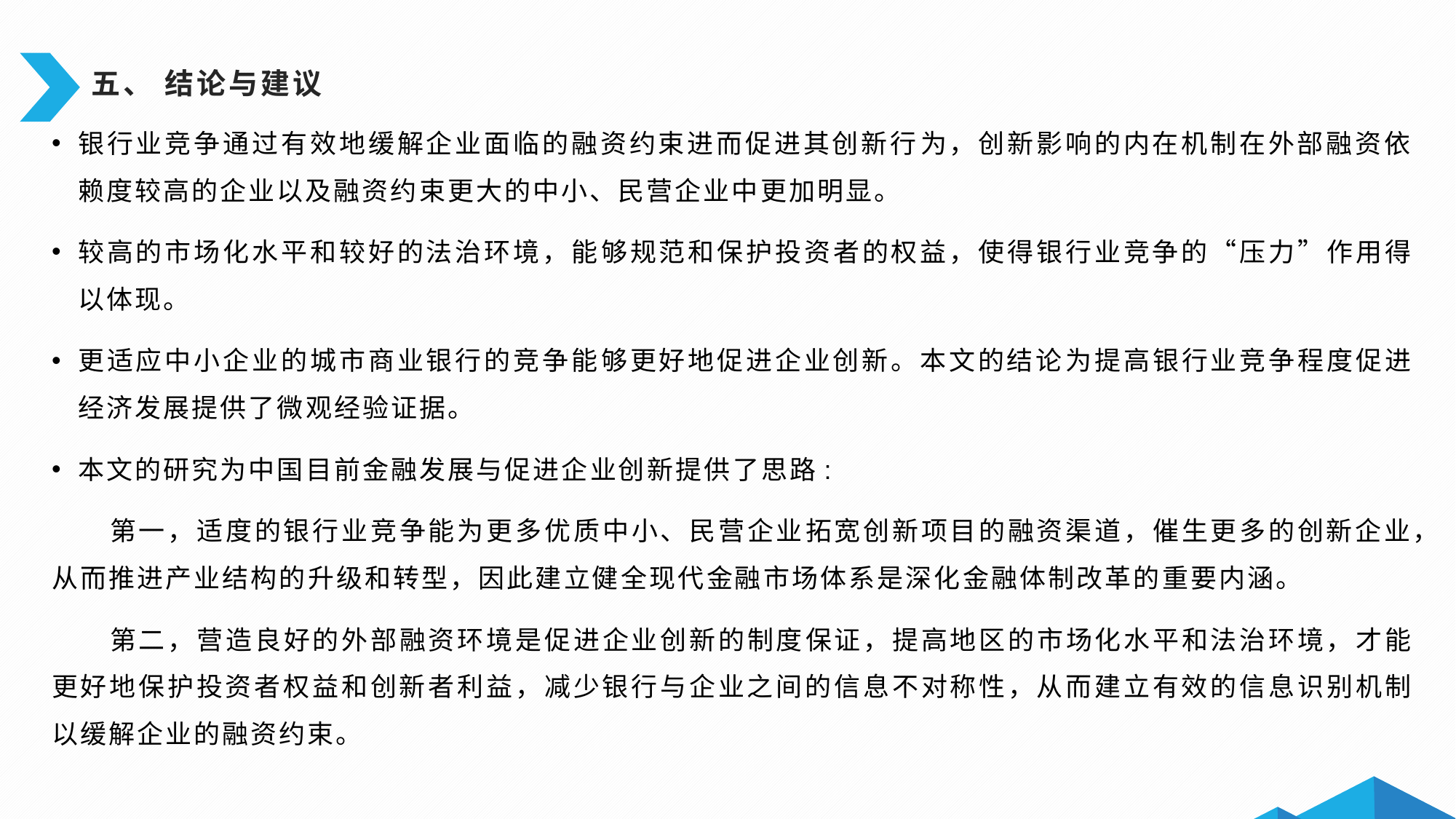

# 五、 结论与建议

银行业竞争通过有效地缓解企业面临的融资约束进而促进其创新行为，创新影响的内在机制在外部融资依赖度较高的企业以及融资约束更大的中小、民营企业中更加明显。
较高的市场化水平和较好的法治环境，能够规范和保护投资者的权益，使得银行业竞争的“压力”作用得以体现。
更适应中小企业的城市商业银行的竞争能够更好地促进企业创新。本文的结论为提高银行业竞争程度促进经济发展提供了微观经验证据。
本文的研究为中国目前金融发展与促进企业创新提供了思路:
      第一，适度的银行业竞争能为更多优质中小、民营企业拓宽创新项目的融资渠道，催生更多的创新企业，从而推进产业结构的升级和转型，因此建立健全现代金融市场体系是深化金融体制改革的重要内涵。
      第二，营造良好的外部融资环境是促进企业创新的制度保证，提高地区的市场化水平和法治环境，才能更好地保护投资者权益和创新者利益，减少银行与企业之间的信息不对称性，从而建立有效的信息识别机制以缓解企业的融资约束。
28